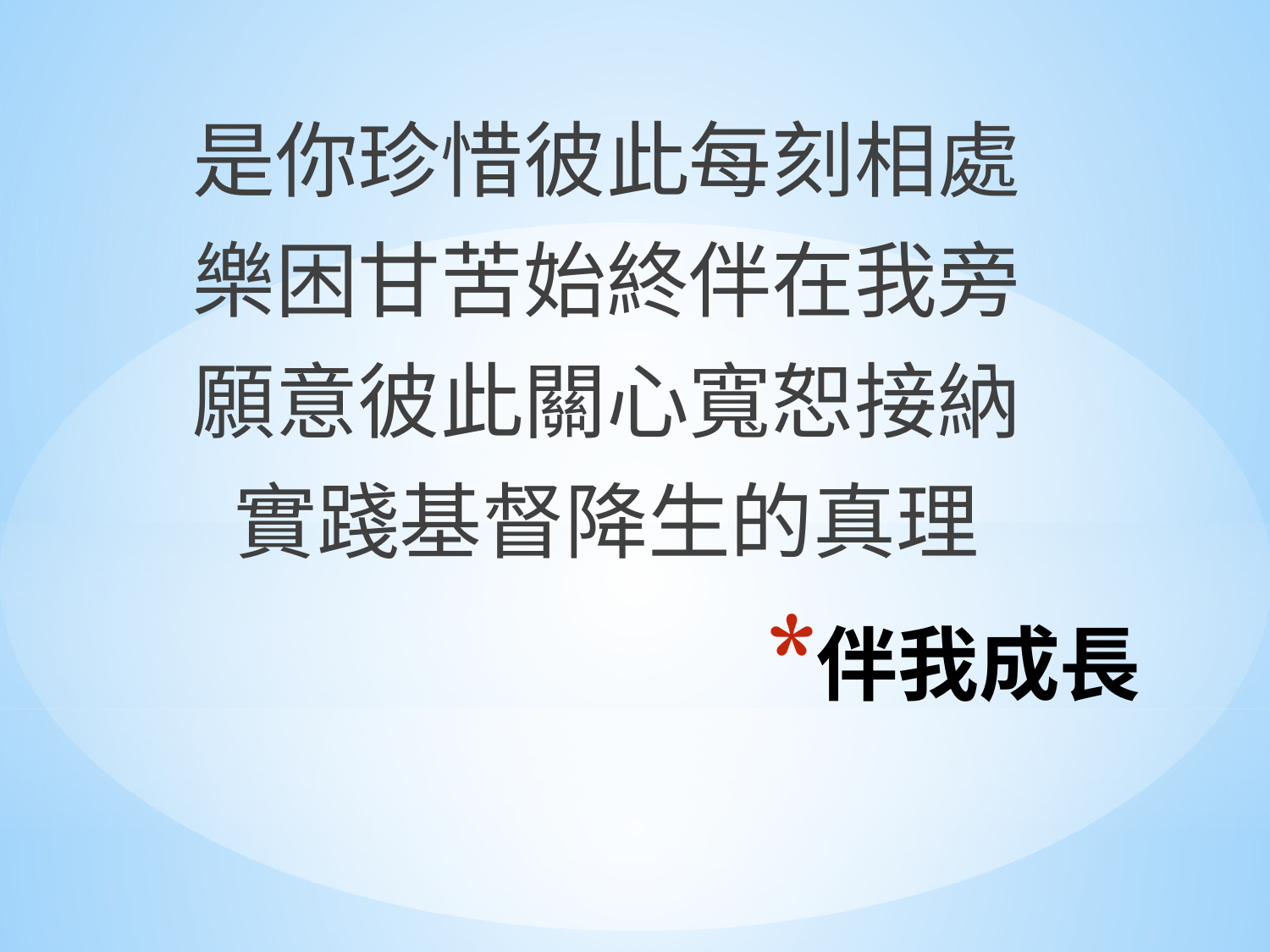

是你珍惜彼此每刻相處
樂困甘苦始終伴在我旁
願意彼此關心寬恕接納
實踐基督降生的真理
# 伴我成長